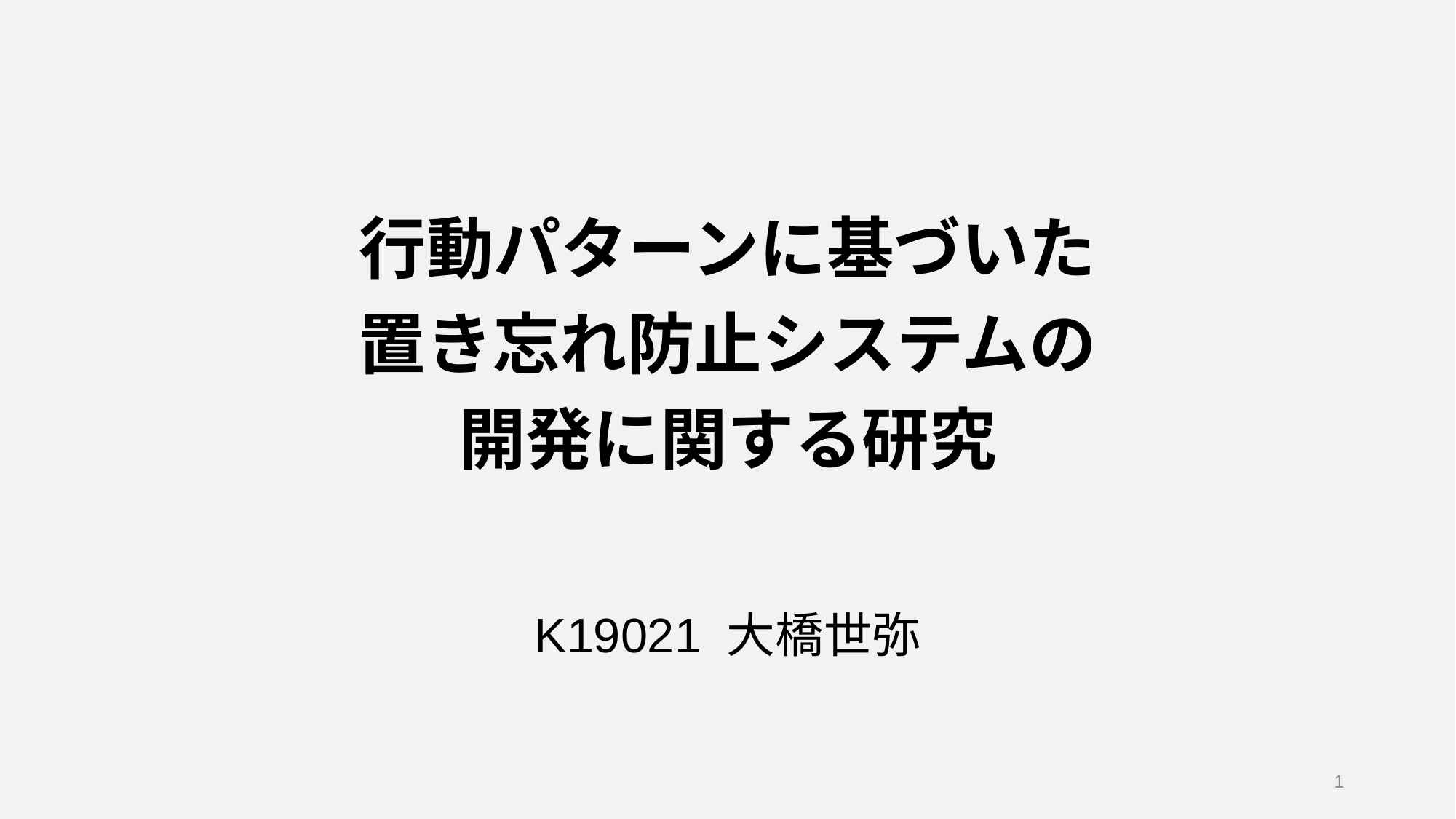

# 行動パターンに基づいた 置き忘れ防止システムの 開発に関する研究
K19021 大橋世弥
1